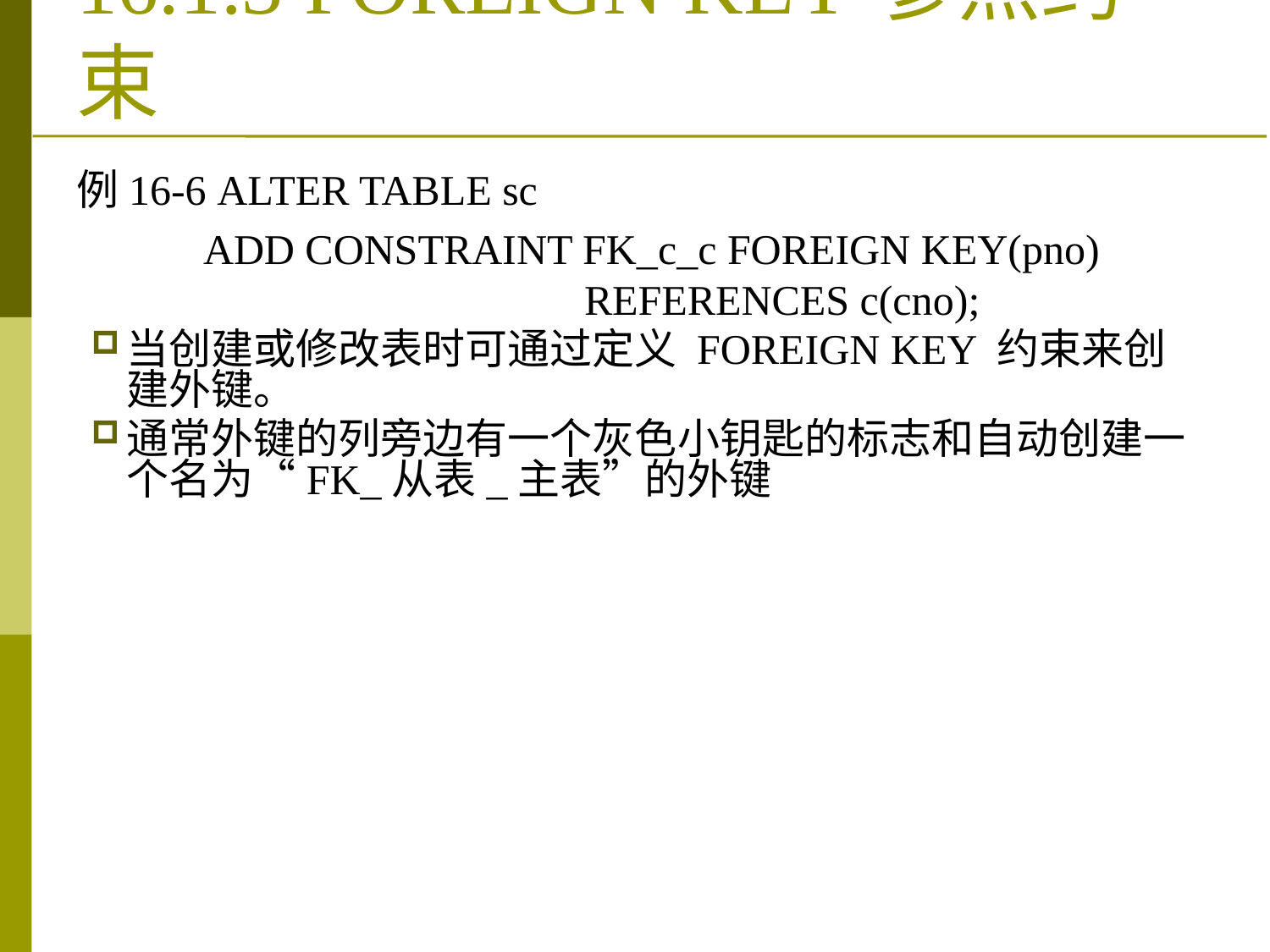

例16-6 ALTER TABLE sc
  	ADD CONSTRAINT FK_c_c FOREIGN KEY(pno)  				REFERENCES c(cno);
当创建或修改表时可通过定义 FOREIGN KEY 约束来创建外键。
通常外键的列旁边有一个灰色小钥匙的标志和自动创建一个名为“FK_从表_主表”的外键
# 16.1.3 FOREIGN KEY参照约束